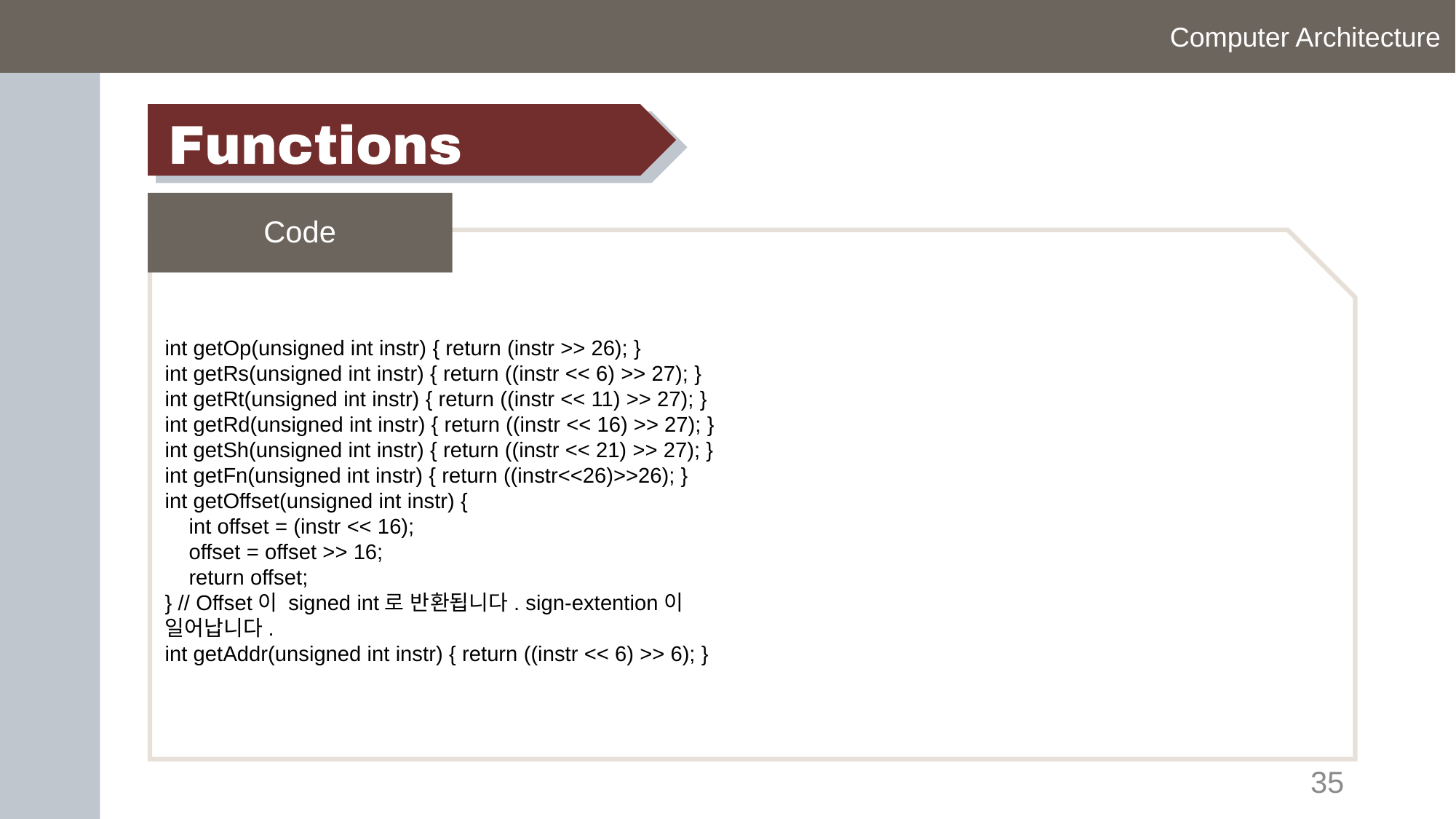

Computer Architecture
Functions

Code

int getOp(unsigned int instr) { return (instr >> 26); }
int getRs(unsigned int instr) { return ((instr << 6) >> 27); }
int getRt(unsigned int instr) { return ((instr << 11) >> 27); }
int getRd(unsigned int instr) { return ((instr << 16) >> 27); }
int getSh(unsigned int instr) { return ((instr << 21) >> 27); }
int getFn(unsigned int instr) { return ((instr<<26)>>26); }
int getOffset(unsigned int instr) {
    int offset = (instr << 16);
    offset = offset >> 16;
    return offset;
} // Offset이 signed int로 반환됩니다. sign-extention이 일어납니다.
int getAddr(unsigned int instr) { return ((instr << 6) >> 6); }

35